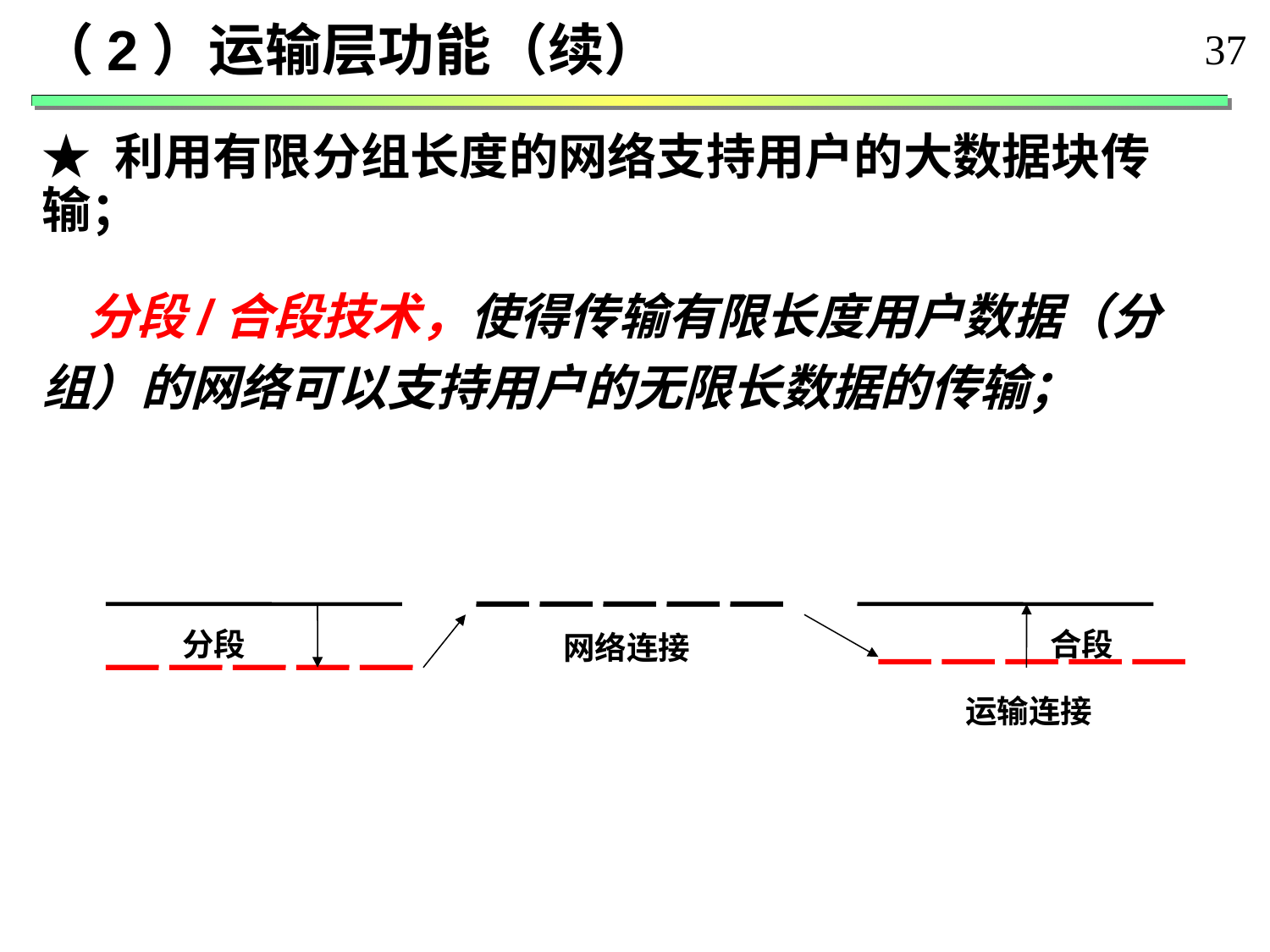

（2）运输层功能（续）
37

★ 利用有限分组长度的网络支持用户的大数据块传输；
   分段/合段技术，使得传输有限长度用户数据（分组）的网络可以支持用户的无限长数据的传输；

分段
合段
网络连接

运输连接